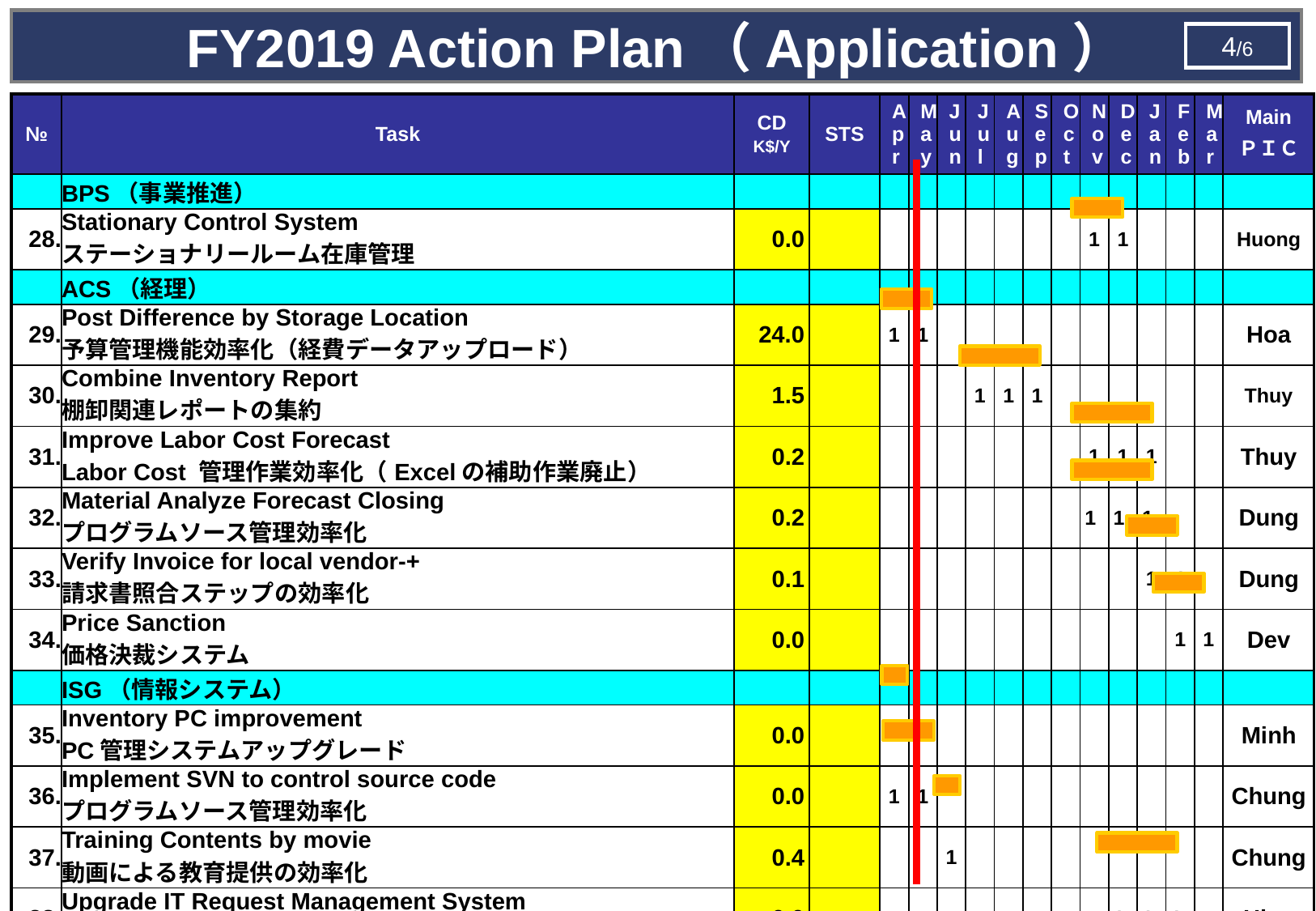

FY2019 Action Plan（Application）
4/6
| № | Task | CD K$/Y | STS | Apr | May | Jun | Jul | Aug | Sep | Oct | Nov | Dec | Jan | Feb | Mar | Main ＰＩＣ |
| --- | --- | --- | --- | --- | --- | --- | --- | --- | --- | --- | --- | --- | --- | --- | --- | --- |
|  | BPS（事業推進） |  |  |  |  |  |  |  |  |  |  |  |  |  |  |  |
| 28. | Stationary Control System ステーショナリールーム在庫管理 | 0.0 |  |  |  |  |  |  |  |  | 1 | 1 |  |  |  | Huong |
|  | ACS（経理） |  |  |  |  |  |  |  |  |  |  |  |  |  |  |  |
| 29. | Post Difference by Storage Location 予算管理機能効率化（経費データアップロード） | 24.0 |  | 1 | 1 |  |  |  |  |  |  |  |  |  |  | Hoa |
| 30. | Combine Inventory Report 棚卸関連レポートの集約 | 1.5 |  |  |  |  | 1 | 1 | 1 |  |  |  |  |  |  | Thuy |
| 31. | Improve Labor Cost Forecast Labor Cost 管理作業効率化（Excelの補助作業廃止） | 0.2 |  |  |  |  |  |  |  |  | 1 | 1 | 1 |  |  | Thuy |
| 32. | Material Analyze Forecast Closing プログラムソース管理効率化 | 0.2 |  |  |  |  |  |  |  |  | 1 | 1 | 1 |  |  | Dung |
| 33. | Verify Invoice for local vendor-+ 請求書照合ステップの効率化 | 0.1 |  |  |  |  |  |  |  |  |  |  | 1 | 1 |  | Dung |
| 34. | Price Sanction 価格決裁システム | 0.0 |  |  |  |  |  |  |  |  |  |  |  | 1 | 1 | Dev |
|  | ISG（情報システム） |  |  |  |  |  |  |  |  |  |  |  |  |  |  |  |
| 35. | Inventory PC improvement PC管理システムアップグレード | 0.0 |  | 1 |  |  |  |  |  |  |  |  |  |  |  | Minh |
| 36. | Implement SVN to control source code プログラムソース管理効率化 | 0.0 |  | 1 | 1 |  |  |  |  |  |  |  |  |  |  | Chung |
| 37. | Training Contents by movie 動画による教育提供の効率化 | 0.4 |  |  |  | 1 |  |  |  |  |  |  |  |  |  | Chung |
| 38. | Upgrade IT Request Management System ITリクエスト管理システム　バージョンアップ | 0.0 |  |  |  |  |  |  |  |  |  | 1 | 1 | 1 |  | Hien |